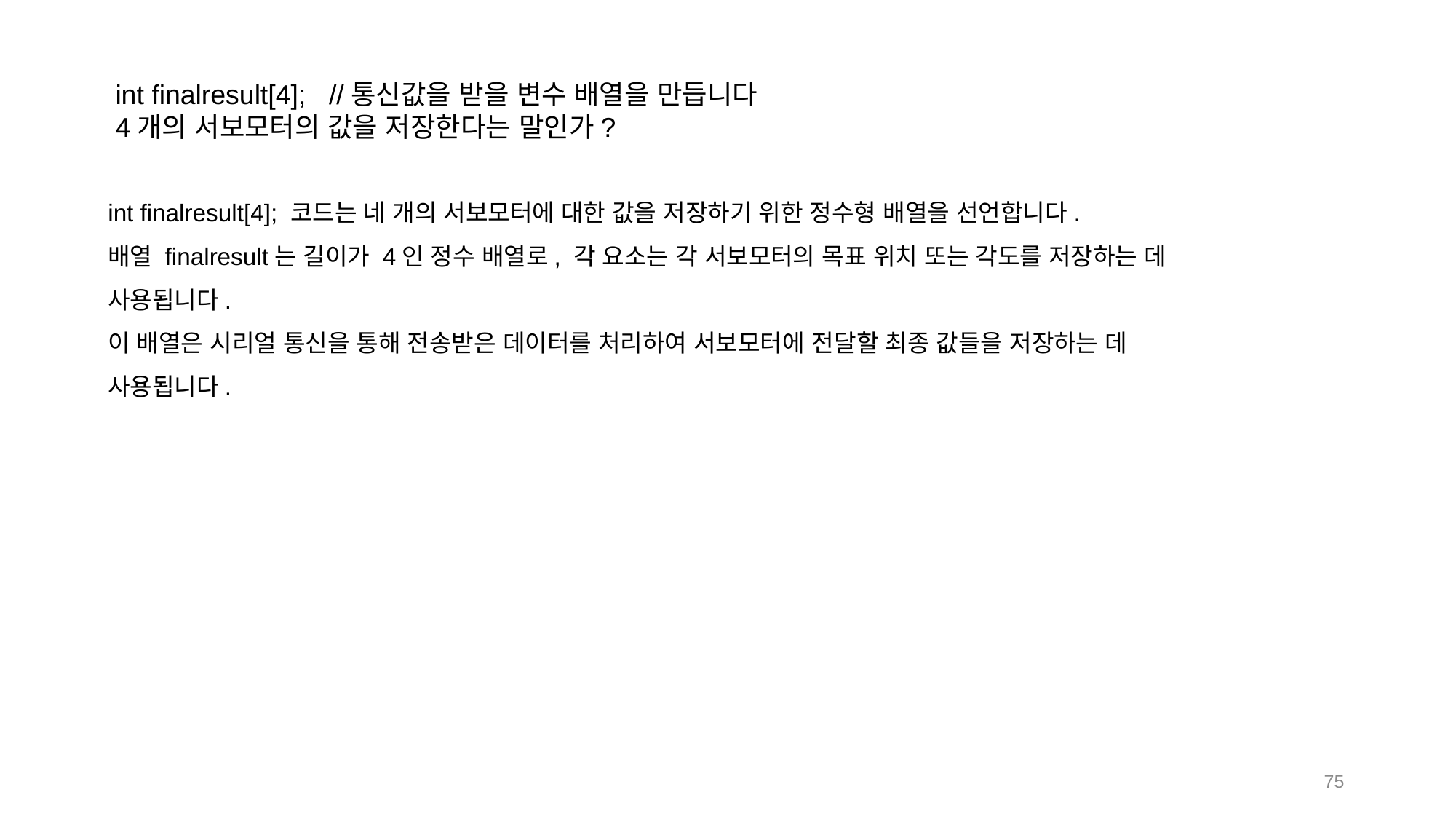

int finalresult[4];   //통신값을 받을 변수 배열을 만듭니다
4개의 서보모터의 값을 저장한다는 말인가?
int finalresult[4]; 코드는 네 개의 서보모터에 대한 값을 저장하기 위한 정수형 배열을 선언합니다.
배열 finalresult는 길이가 4인 정수 배열로, 각 요소는 각 서보모터의 목표 위치 또는 각도를 저장하는 데 사용됩니다.
이 배열은 시리얼 통신을 통해 전송받은 데이터를 처리하여 서보모터에 전달할 최종 값들을 저장하는 데 사용됩니다.
75